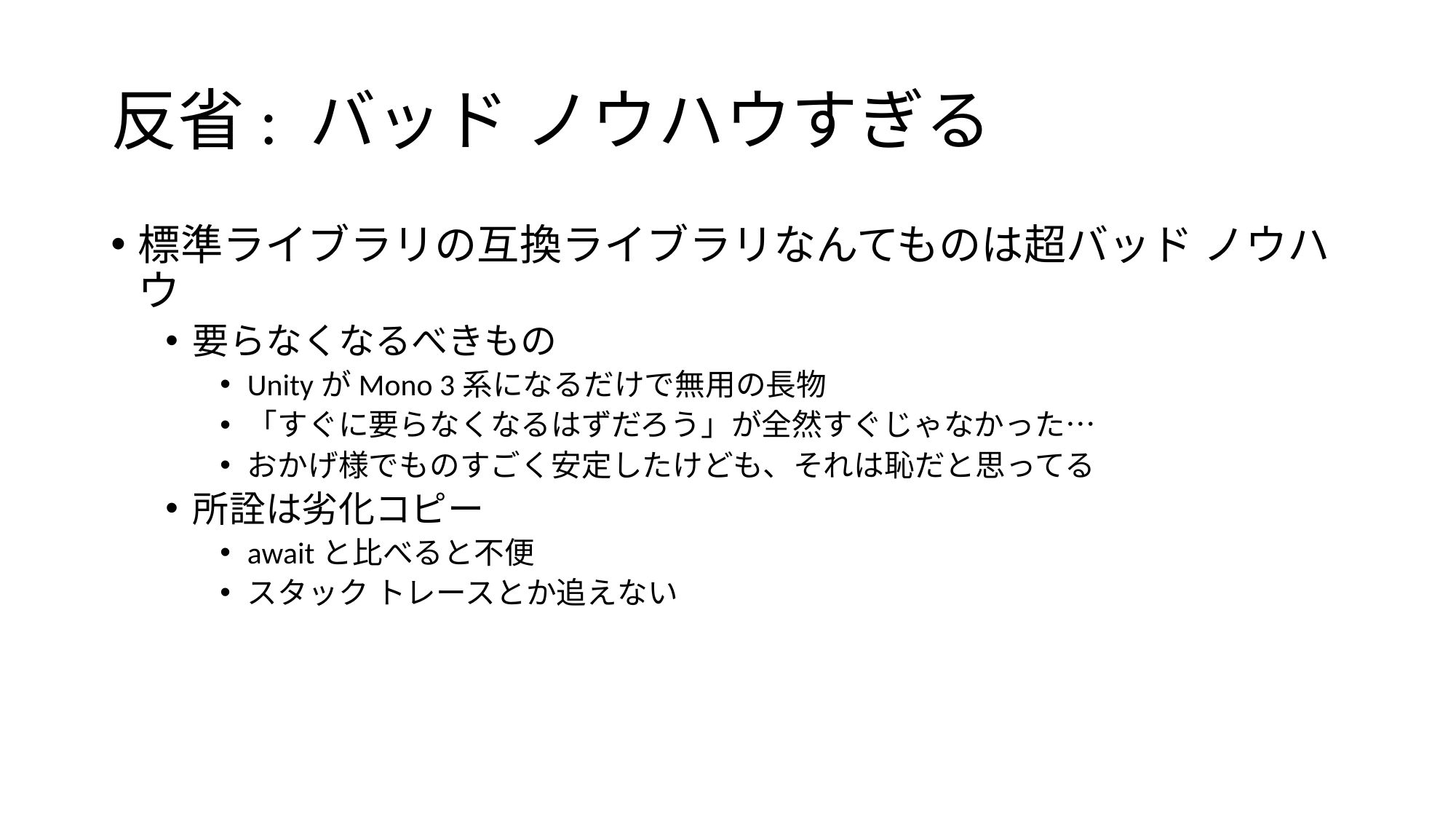

# 反省: バッド ノウハウすぎる
標準ライブラリの互換ライブラリなんてものは超バッド ノウハウ
要らなくなるべきもの
UnityがMono 3系になるだけで無用の長物
「すぐに要らなくなるはずだろう」が全然すぐじゃなかった…
おかげ様でものすごく安定したけども、それは恥だと思ってる
所詮は劣化コピー
awaitと比べると不便
スタック トレースとか追えない